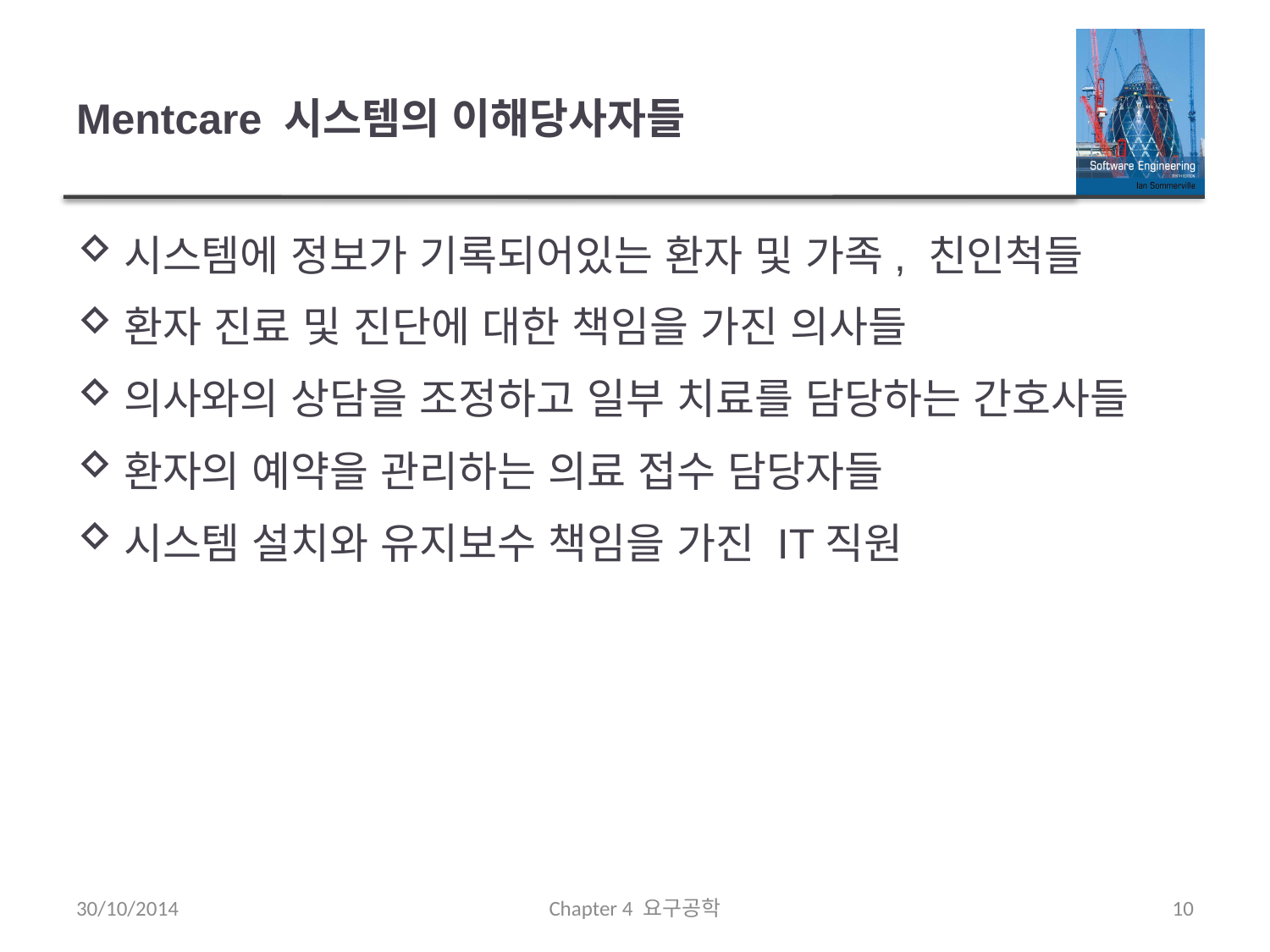

# Mentcare 시스템의 이해당사자들
시스템에 정보가 기록되어있는 환자 및 가족, 친인척들
환자 진료 및 진단에 대한 책임을 가진 의사들
의사와의 상담을 조정하고 일부 치료를 담당하는 간호사들
환자의 예약을 관리하는 의료 접수 담당자들
시스템 설치와 유지보수 책임을 가진 IT직원

30/10/2014
Chapter 4 요구공학
10